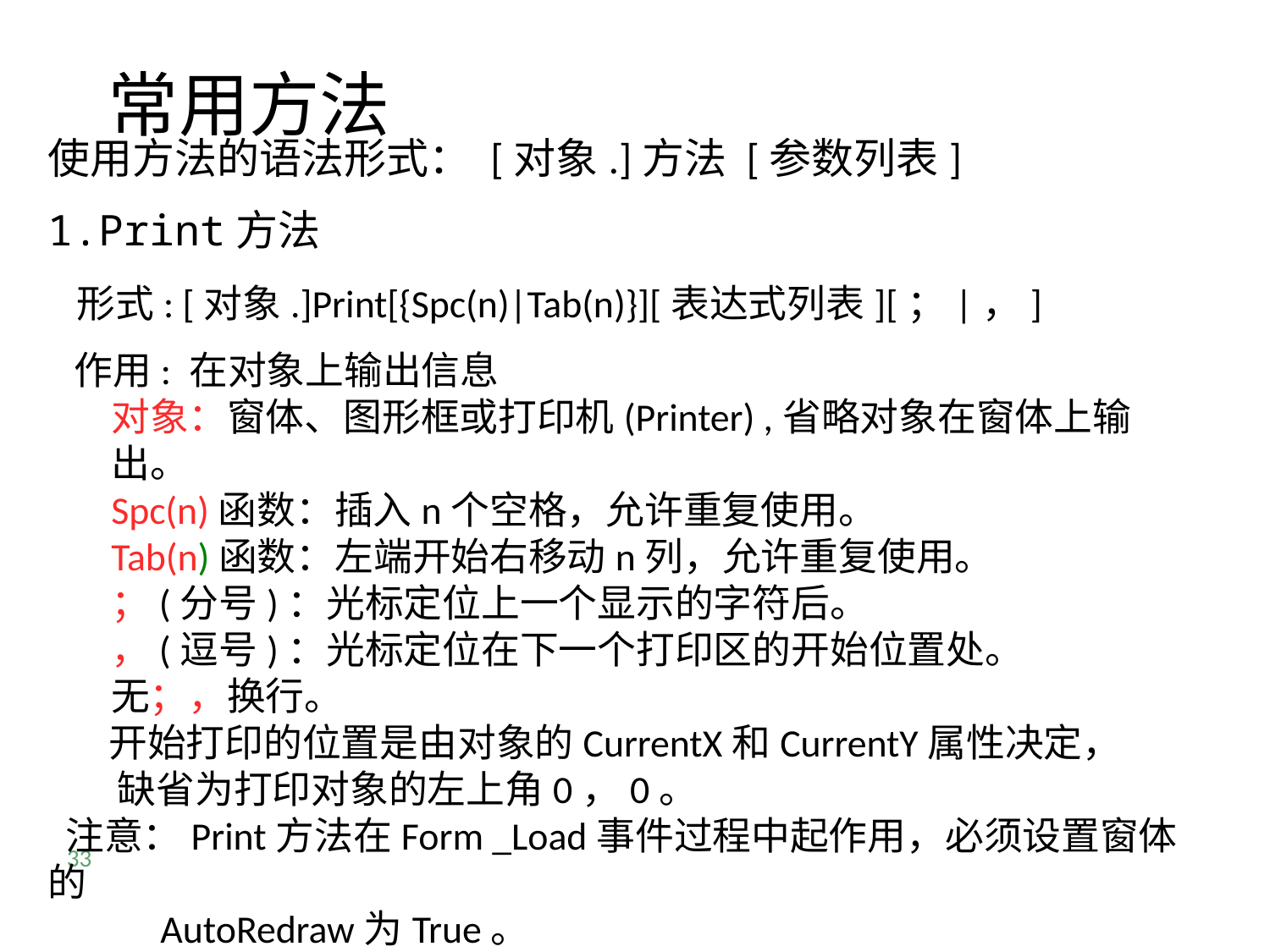

常用方法
使用方法的语法形式： [对象.]方法 [参数列表]
1.Print方法
  形式: [对象.]Print[{Spc(n)|Tab(n)}][表达式列表][；|，]
  作用: 在对象上输出信息
对象：窗体、图形框或打印机(Printer) ,省略对象在窗体上输出。
Spc(n)函数：插入n个空格，允许重复使用。
Tab(n)函数：左端开始右移动n列，允许重复使用。
；(分号)：光标定位上一个显示的字符后。
，(逗号)：光标定位在下一个打印区的开始位置处。
无；，换行。
      开始打印的位置是由对象的CurrentX和CurrentY属性决定，
       缺省为打印对象的左上角0，0。
 注意：Print方法在Form _Load事件过程中起作用，必须设置窗体的
             AutoRedraw为True。
33